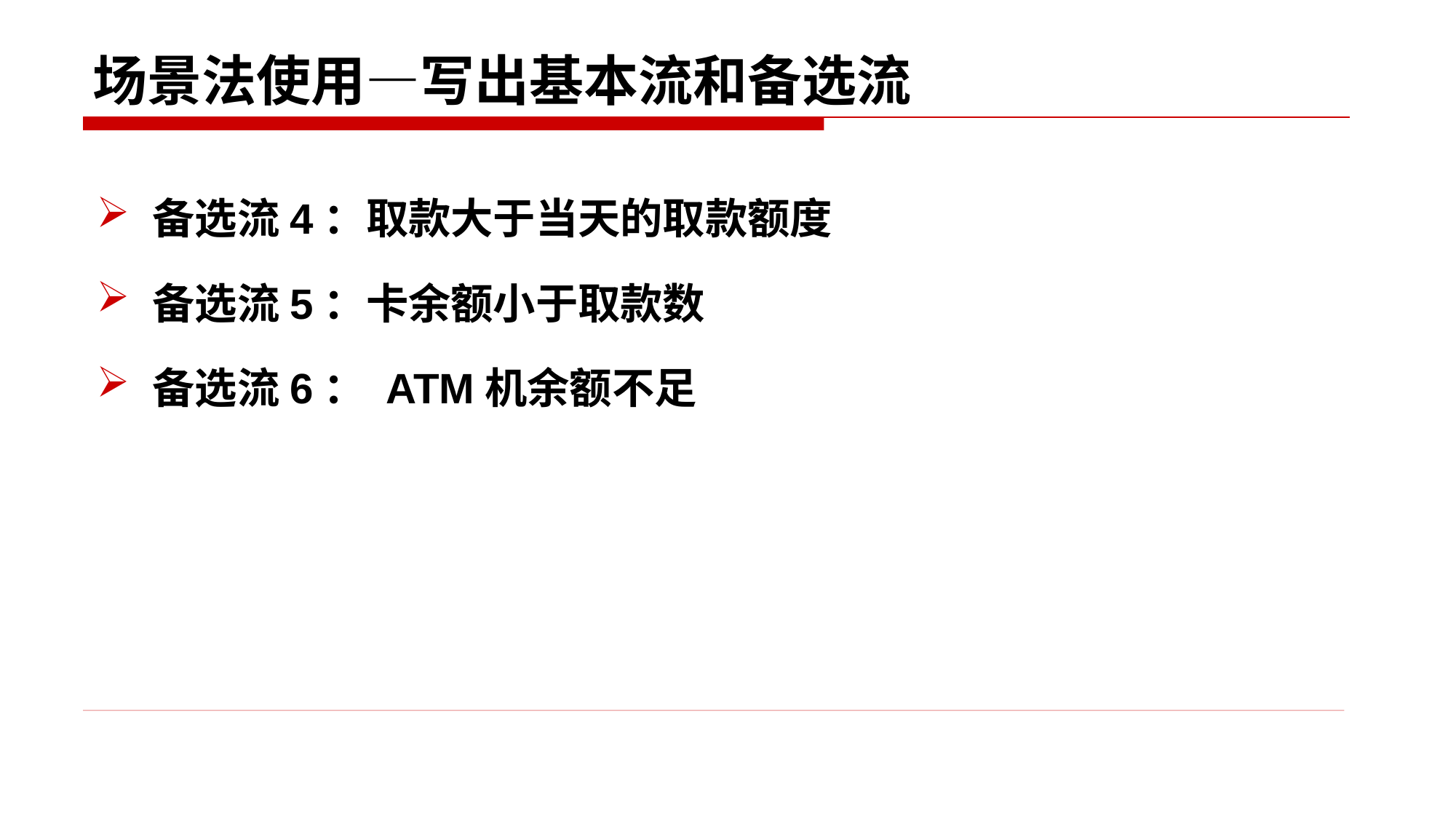

# 场景法使用—写出基本流和备选流
备选流4：取款大于当天的取款额度
备选流5：卡余额小于取款数
备选流6： ATM机余额不足